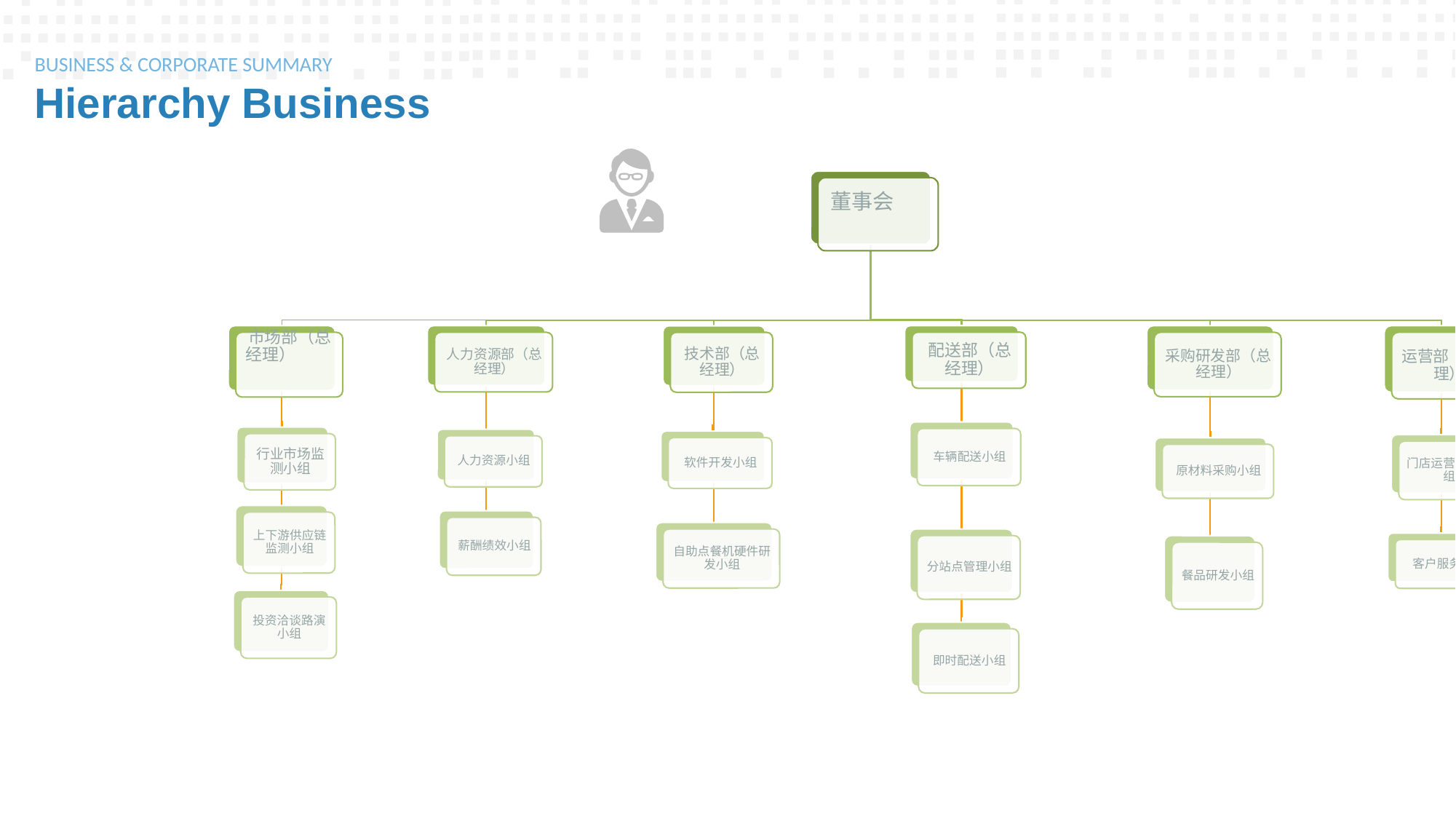

董事会
市场部（总经理）
行业市场监测小组
上下游供应链监测小组
投资洽谈路演小组
人力资源部（总经理）
人力资源小组
薪酬绩效小组
技术部（总经理）
软件开发小组
自助点餐机硬件研发小组
配送部（总经理）
车辆配送小组
分站点管理小组
即时配送小组
采购研发部（总经理）
原材料采购小组
餐品研发小组
运营部（总经理）
门店运营研发小组
客户服务小组

BUSINESS & CORPORATE SUMMARY
Hierarchy Business